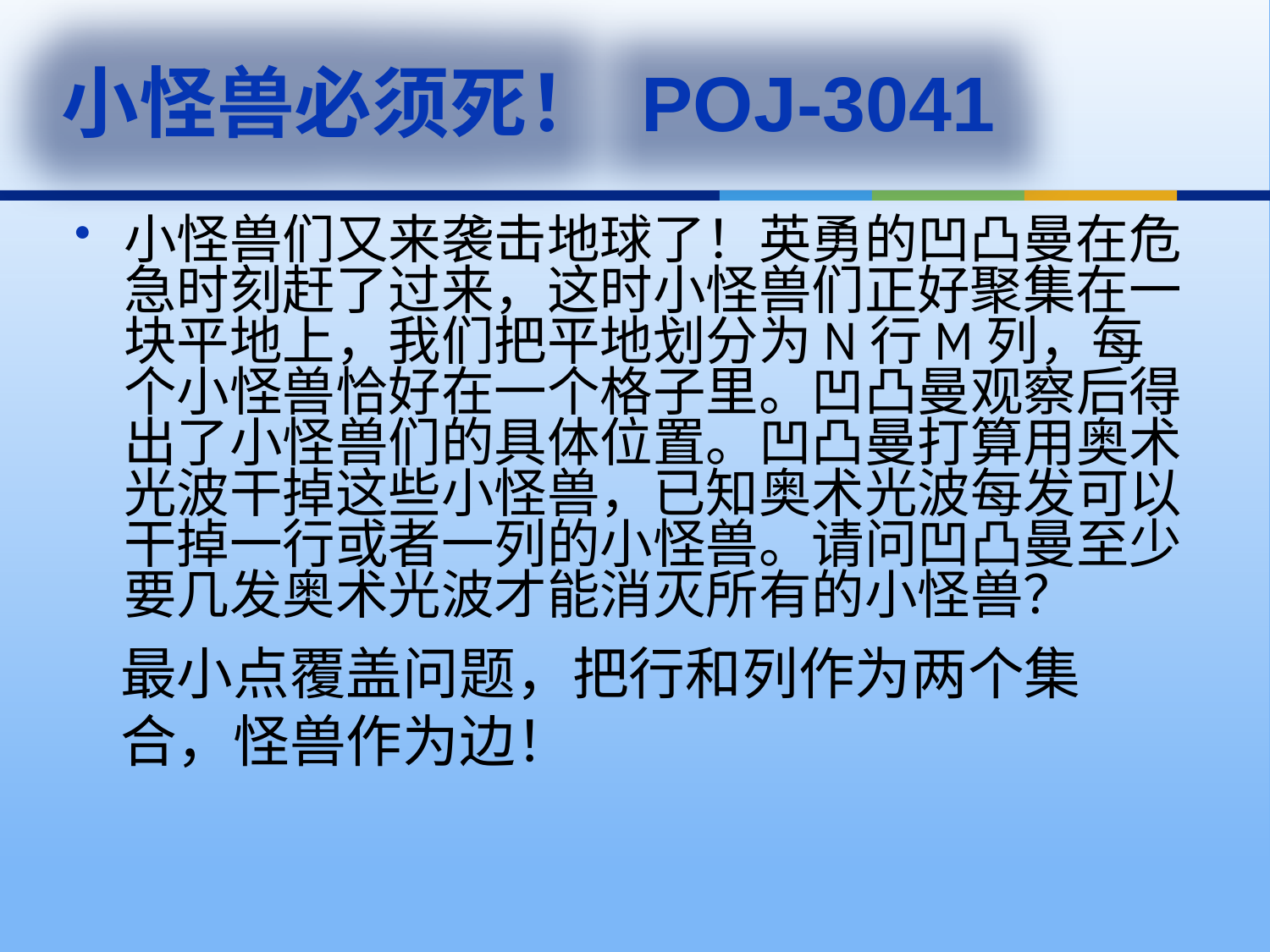

小怪兽必须死！ POJ-3041
小怪兽们又来袭击地球了！英勇的凹凸曼在危急时刻赶了过来，这时小怪兽们正好聚集在一块平地上，我们把平地划分为N行M列，每个小怪兽恰好在一个格子里。凹凸曼观察后得出了小怪兽们的具体位置。凹凸曼打算用奥术光波干掉这些小怪兽，已知奥术光波每发可以干掉一行或者一列的小怪兽。请问凹凸曼至少要几发奥术光波才能消灭所有的小怪兽？

最小点覆盖问题，把行和列作为两个集合，怪兽作为边！